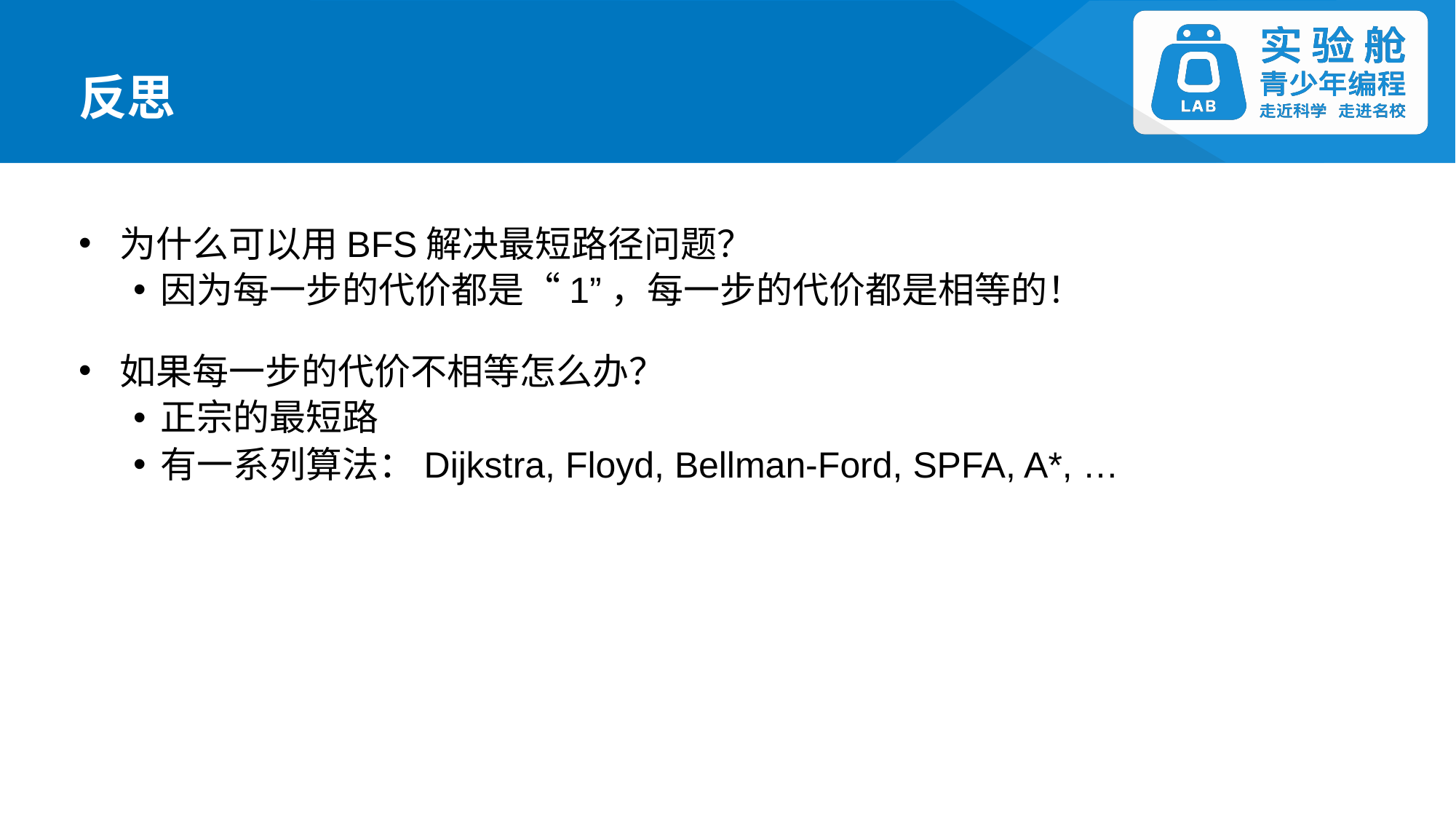

反思
为什么可以用BFS解决最短路径问题？
因为每一步的代价都是“1”，每一步的代价都是相等的！
如果每一步的代价不相等怎么办？
正宗的最短路
有一系列算法：Dijkstra, Floyd, Bellman-Ford, SPFA, A*, …